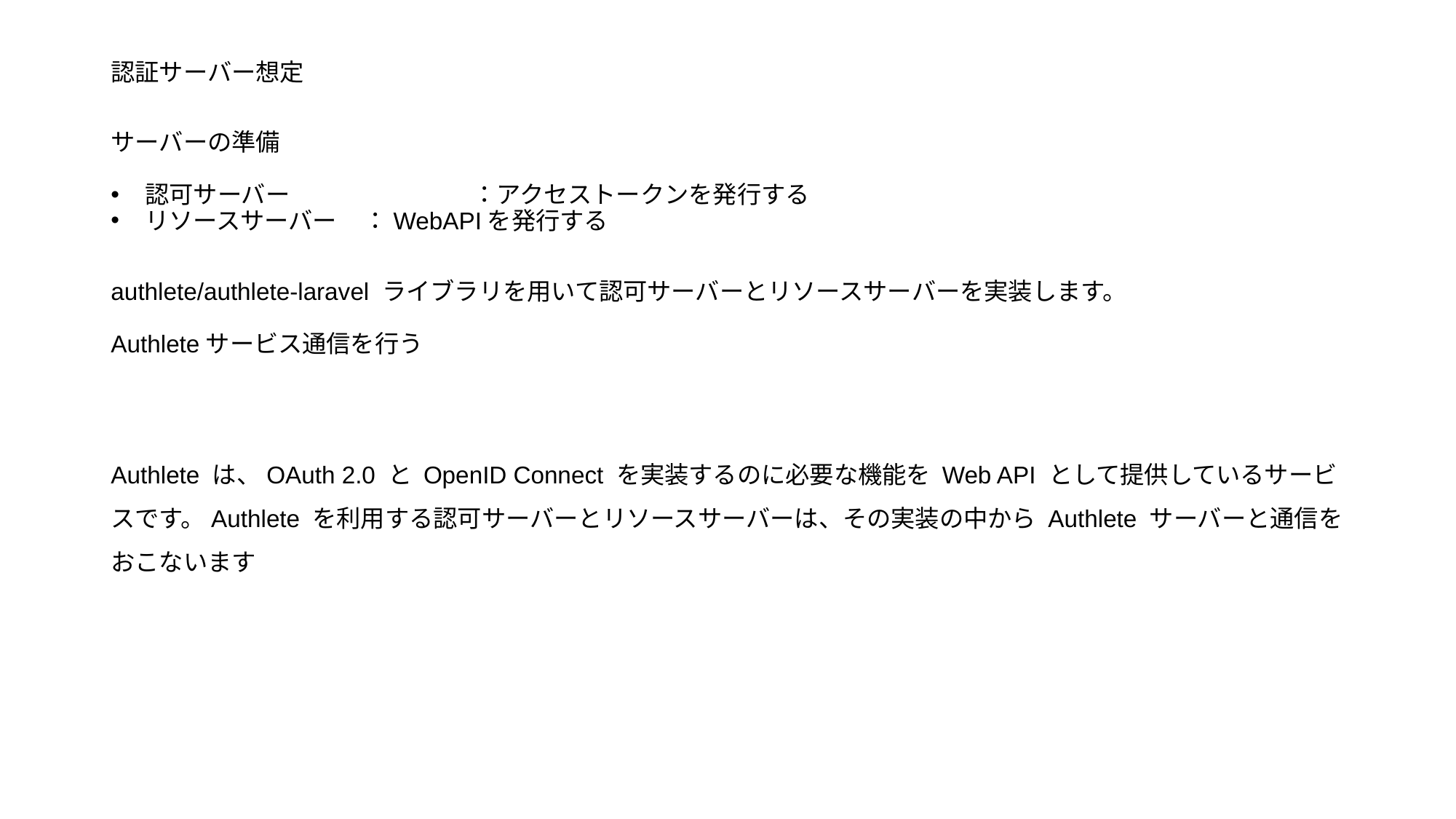

# 認証サーバー想定
サーバーの準備

認可サーバー		：アクセストークンを発行する
リソースサーバー	：WebAPIを発行する
authlete/authlete-laravel ライブラリを用いて認可サーバーとリソースサーバーを実装します。

Authleteサービス通信を行う
Authlete は、OAuth 2.0 と OpenID Connect を実装するのに必要な機能を Web API として提供しているサービスです。Authlete を利用する認可サーバーとリソースサーバーは、その実装の中から Authlete サーバーと通信をおこないます